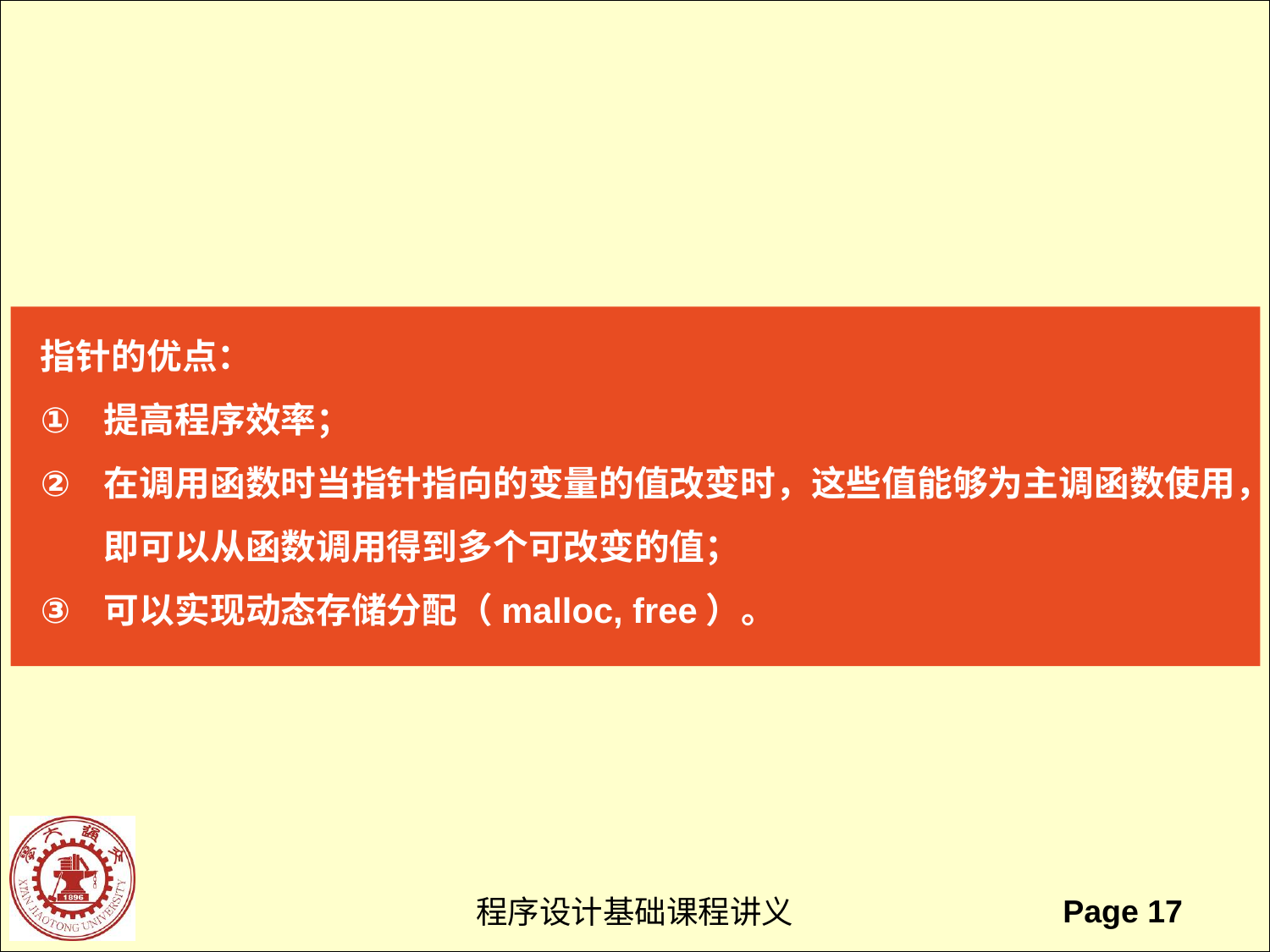

指针的优点：
提高程序效率；
在调用函数时当指针指向的变量的值改变时，这些值能够为主调函数使用，即可以从函数调用得到多个可改变的值；
可以实现动态存储分配（malloc, free）。